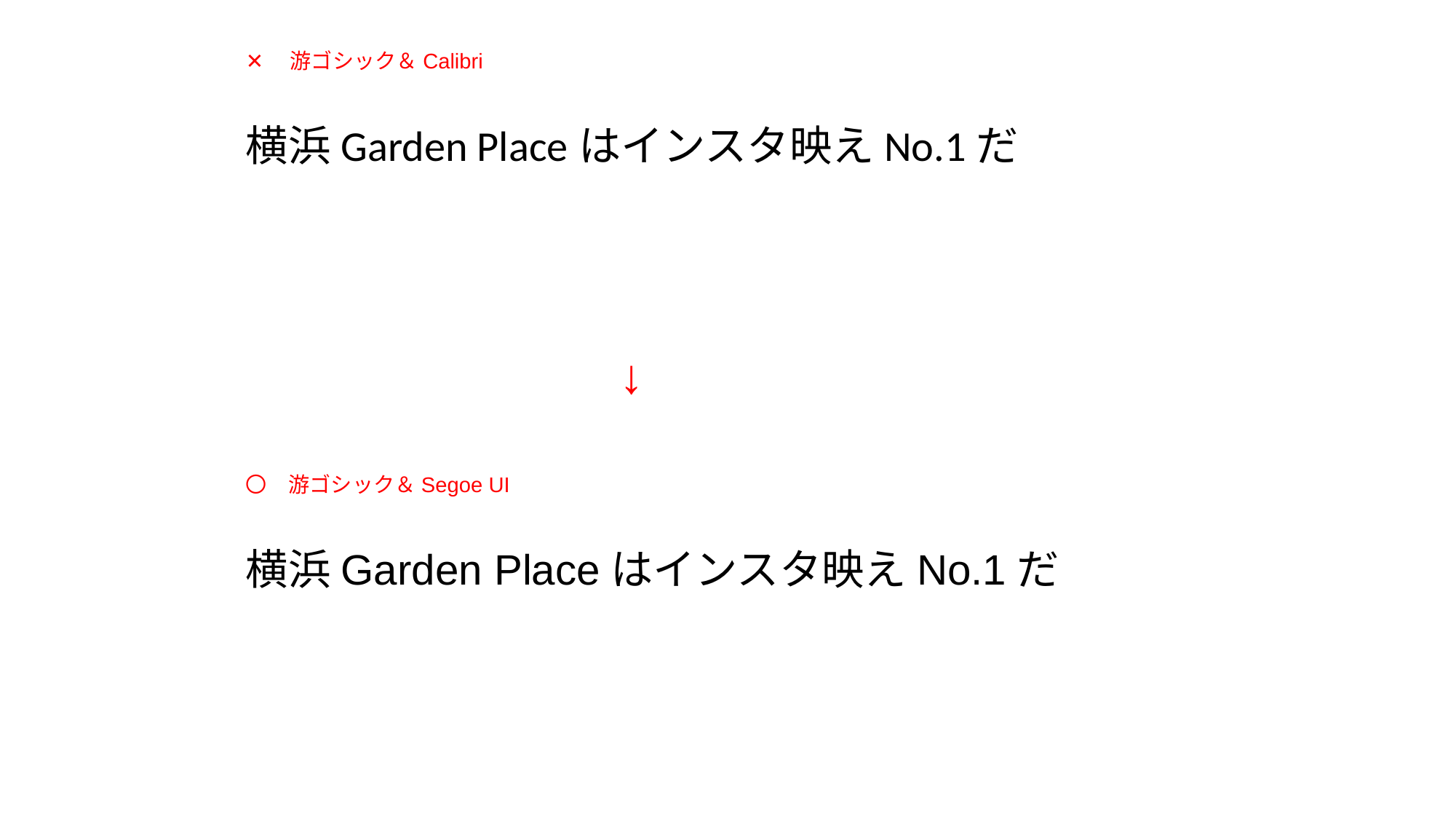

✕　游ゴシック＆Calibri
横浜Garden Placeはインスタ映えNo.1だ
↓
〇　游ゴシック＆Segoe UI
横浜Garden Placeはインスタ映えNo.1だ